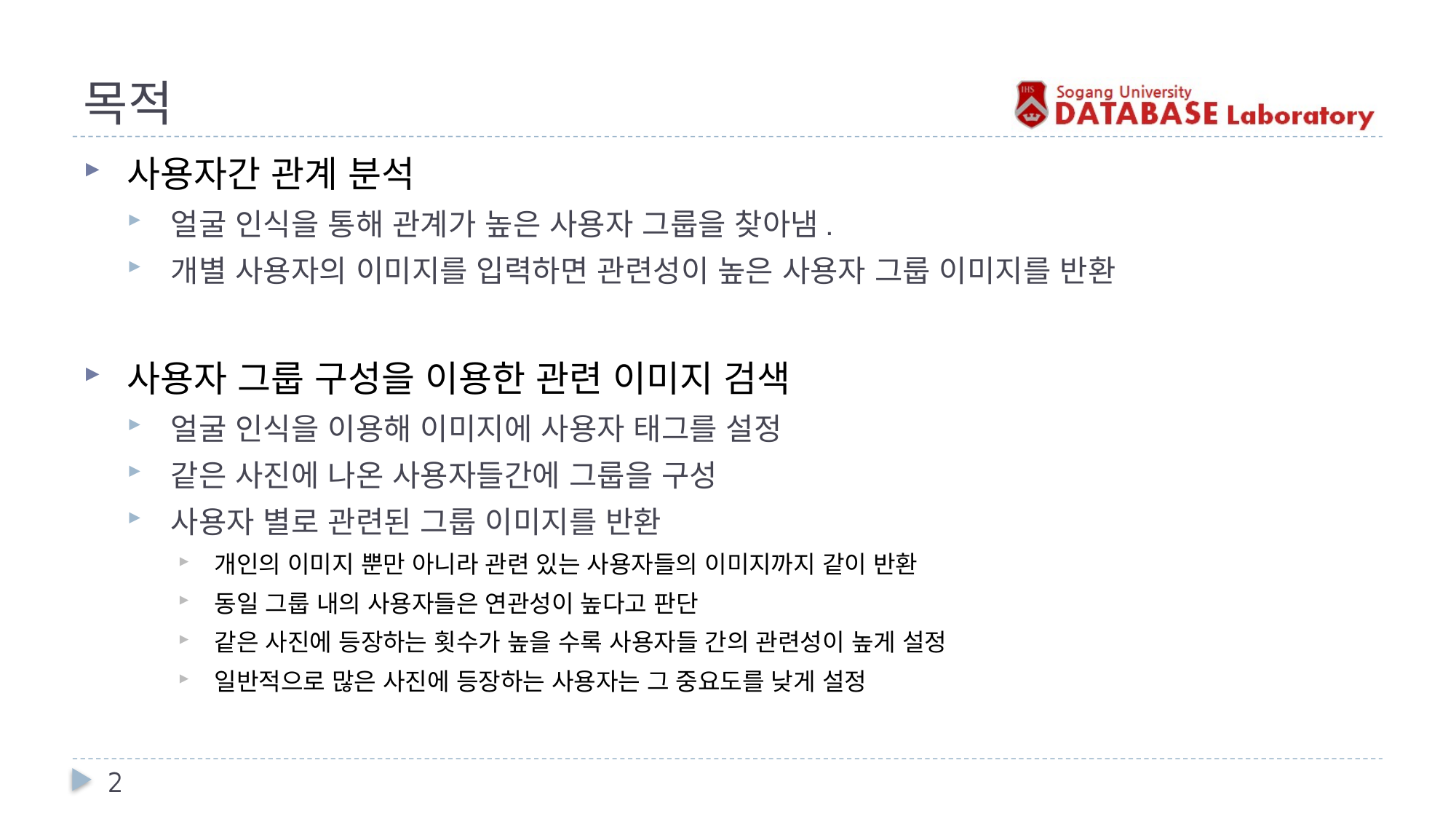

# 목적
사용자간 관계 분석
얼굴 인식을 통해 관계가 높은 사용자 그룹을 찾아냄.
개별 사용자의 이미지를 입력하면 관련성이 높은 사용자 그룹 이미지를 반환

사용자 그룹 구성을 이용한 관련 이미지 검색
얼굴 인식을 이용해 이미지에 사용자 태그를 설정
같은 사진에 나온 사용자들간에 그룹을 구성
사용자 별로 관련된 그룹 이미지를 반환
개인의 이미지 뿐만 아니라 관련 있는 사용자들의 이미지까지 같이 반환
동일 그룹 내의 사용자들은 연관성이 높다고 판단
같은 사진에 등장하는 횟수가 높을 수록 사용자들 간의 관련성이 높게 설정
일반적으로 많은 사진에 등장하는 사용자는 그 중요도를 낮게 설정
2